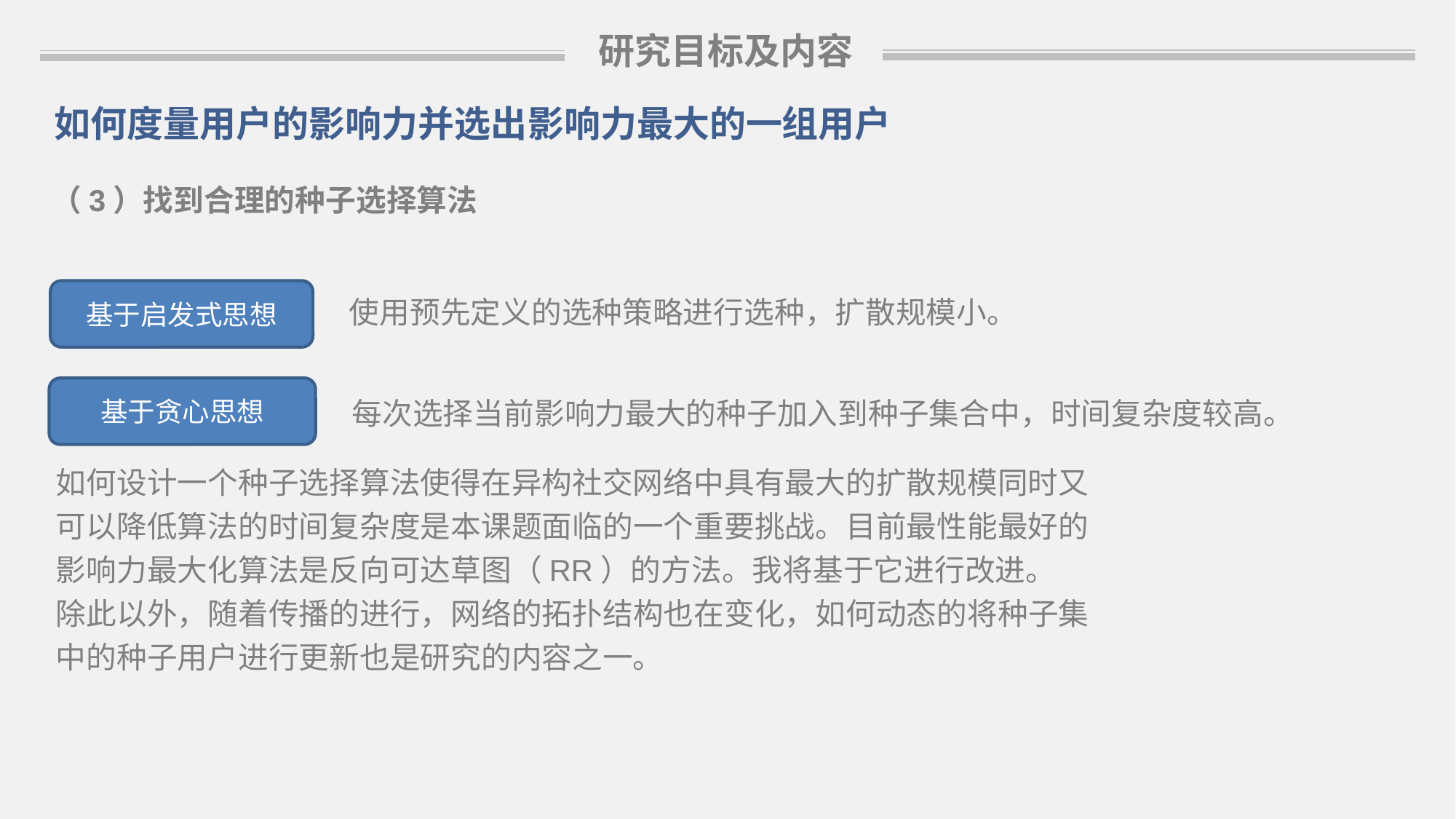

研究目标及内容
如何度量用户的影响力并选出影响力最大的一组用户
（3）找到合理的种子选择算法

基于启发式思想

使用预先定义的选种策略进行选种，扩散规模小。
基于贪心思想
每次选择当前影响力最大的种子加入到种子集合中，时间复杂度较高。
如何设计一个种子选择算法使得在异构社交网络中具有最大的扩散规模同时又可以降低算法的时间复杂度是本课题面临的一个重要挑战。目前最性能最好的影响力最大化算法是反向可达草图（RR）的方法。我将基于它进行改进。
除此以外，随着传播的进行，网络的拓扑结构也在变化，如何动态的将种子集中的种子用户进行更新也是研究的内容之一。